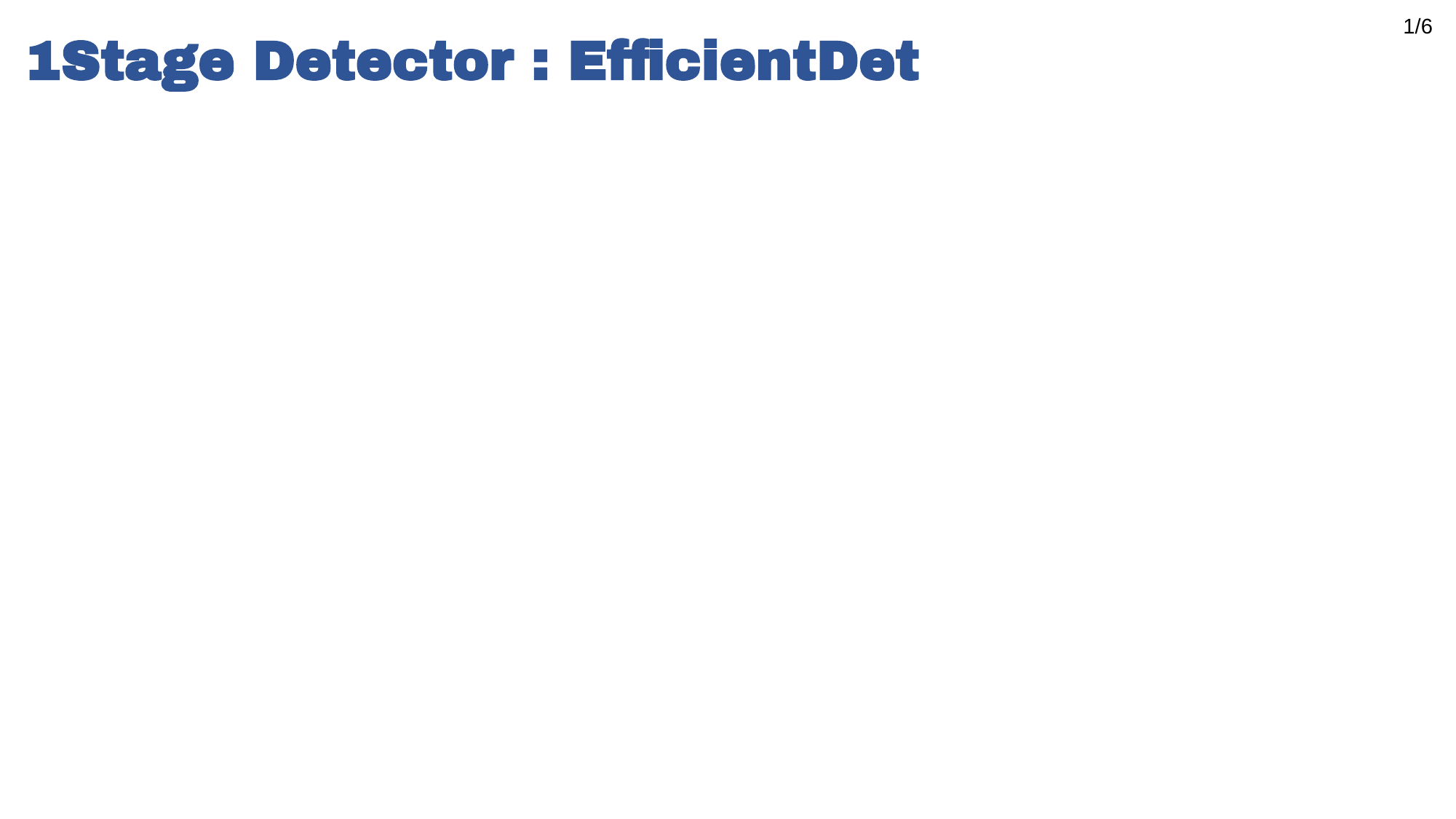

FLOPs : 연산능력

1/6
1Stage Detector : EfficientDet